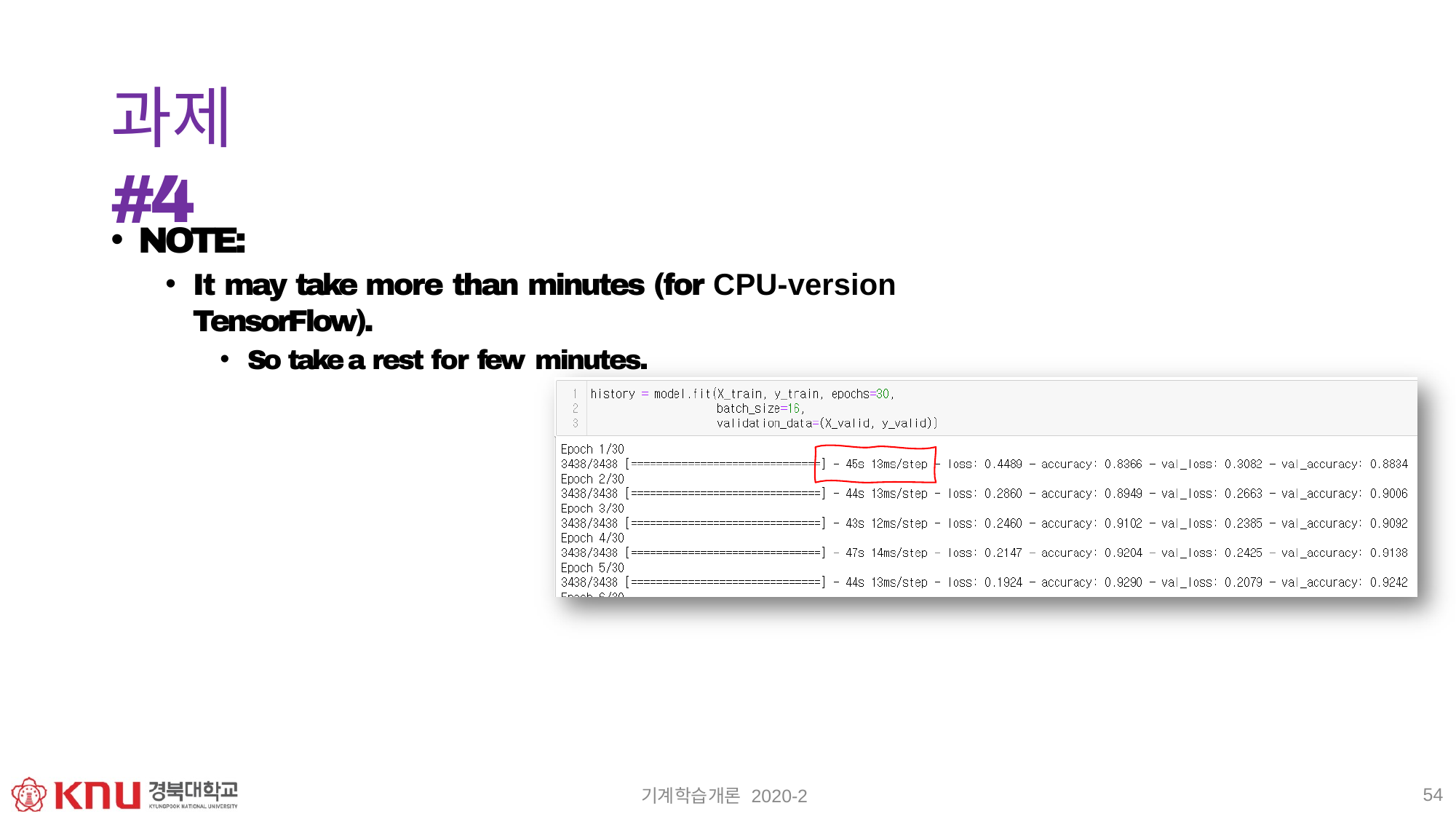

# 과제 #4
NOTE:
It may take more than minutes (for CPU-version TensorFlow).
So take a rest for few minutes.

54
기계학습개론 2020-2